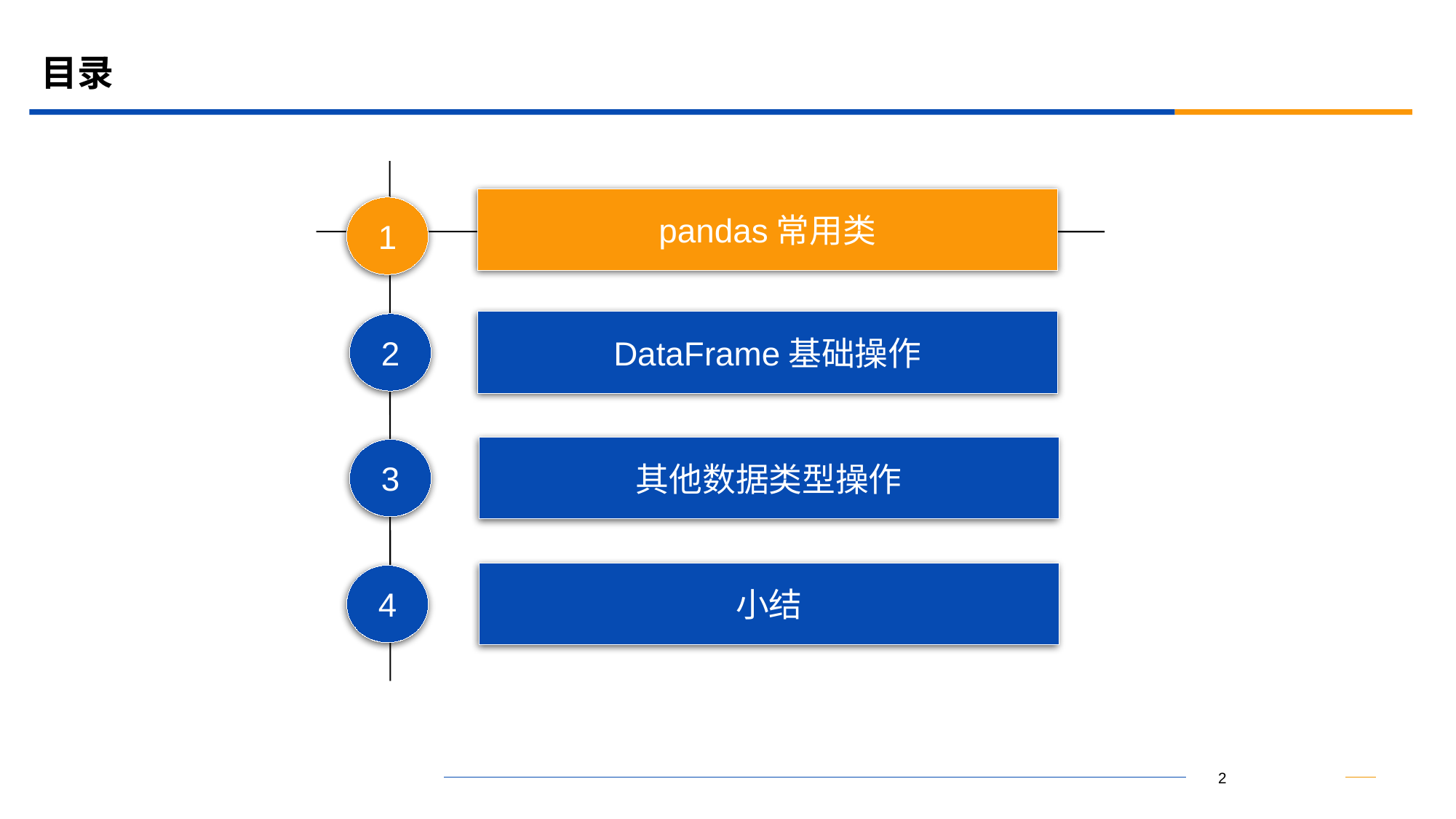

# 目录
pandas常用类
1

DataFrame基础操作
2
其他数据类型操作
3
小结
4